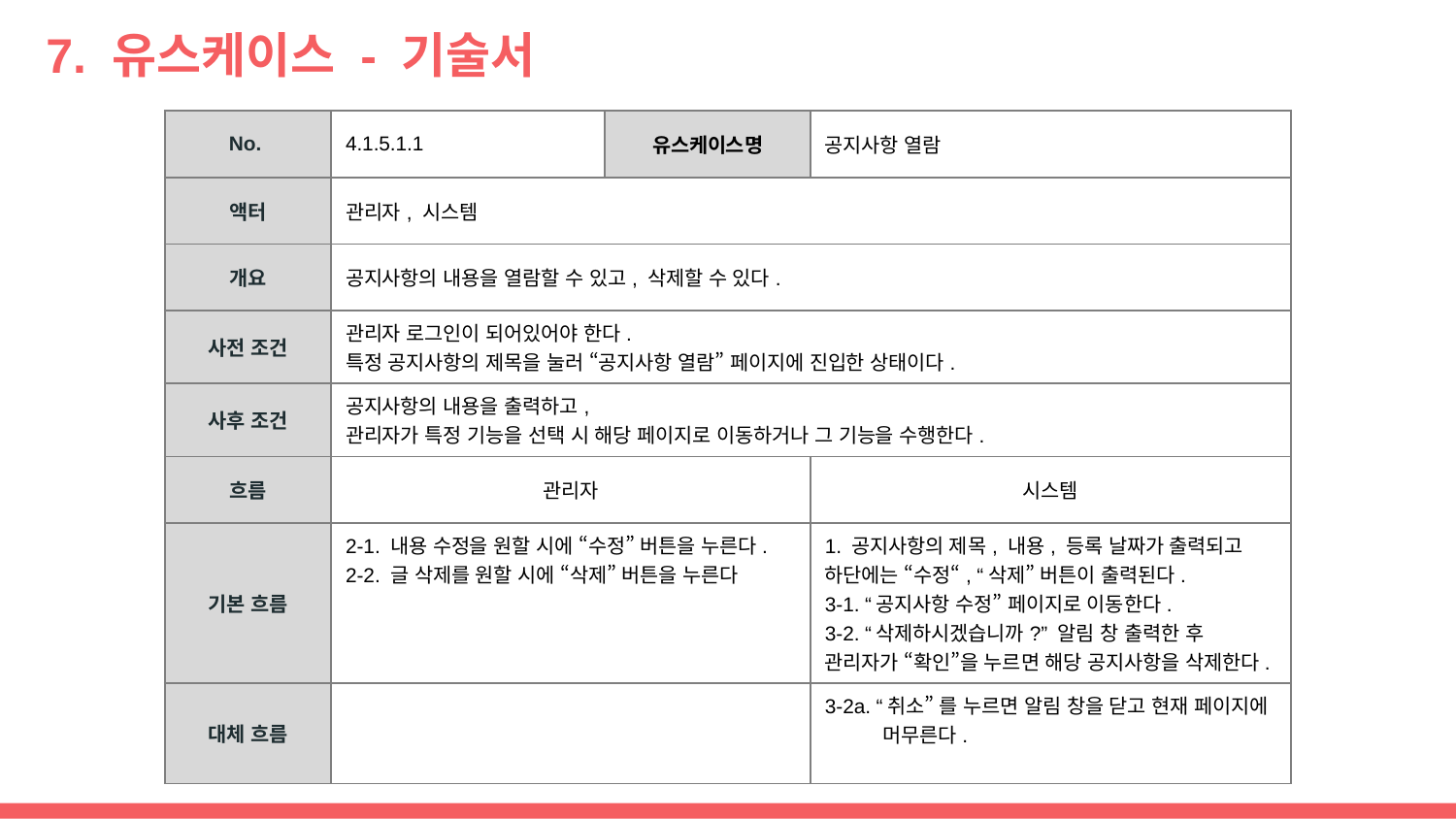

# 7. 유스케이스 - 기술서
| No. | 4.1.5.1.1 | 유스케이스명 | 공지사항 열람 |
| --- | --- | --- | --- |
| 액터 | 관리자, 시스템 |  |  |
| 개요 | 공지사항의 내용을 열람할 수 있고, 삭제할 수 있다. |  |  |
| 사전 조건 | 관리자 로그인이 되어있어야 한다. 특정 공지사항의 제목을 눌러 “공지사항 열람” 페이지에 진입한 상태이다. |  |  |
| 사후 조건 | 공지사항의 내용을 출력하고, 관리자가 특정 기능을 선택 시 해당 페이지로 이동하거나 그 기능을 수행한다. |  |  |
| 흐름 | 관리자 |  | 시스템 |
| 기본 흐름 | 2-1. 내용 수정을 원할 시에 “수정” 버튼을 누른다. 2-2. 글 삭제를 원할 시에 “삭제” 버튼을 누른다 |  | 1. 공지사항의 제목, 내용, 등록 날짜가 출력되고 하단에는 “수정“, “삭제” 버튼이 출력된다. 3-1. “공지사항 수정” 페이지로 이동한다. 3-2. “삭제하시겠습니까?” 알림 창 출력한 후 관리자가 “확인”을 누르면 해당 공지사항을 삭제한다. |
| 대체 흐름 |  |  | 3-2a. “취소” 를 누르면 알림 창을 닫고 현재 페이지에 머무른다. |